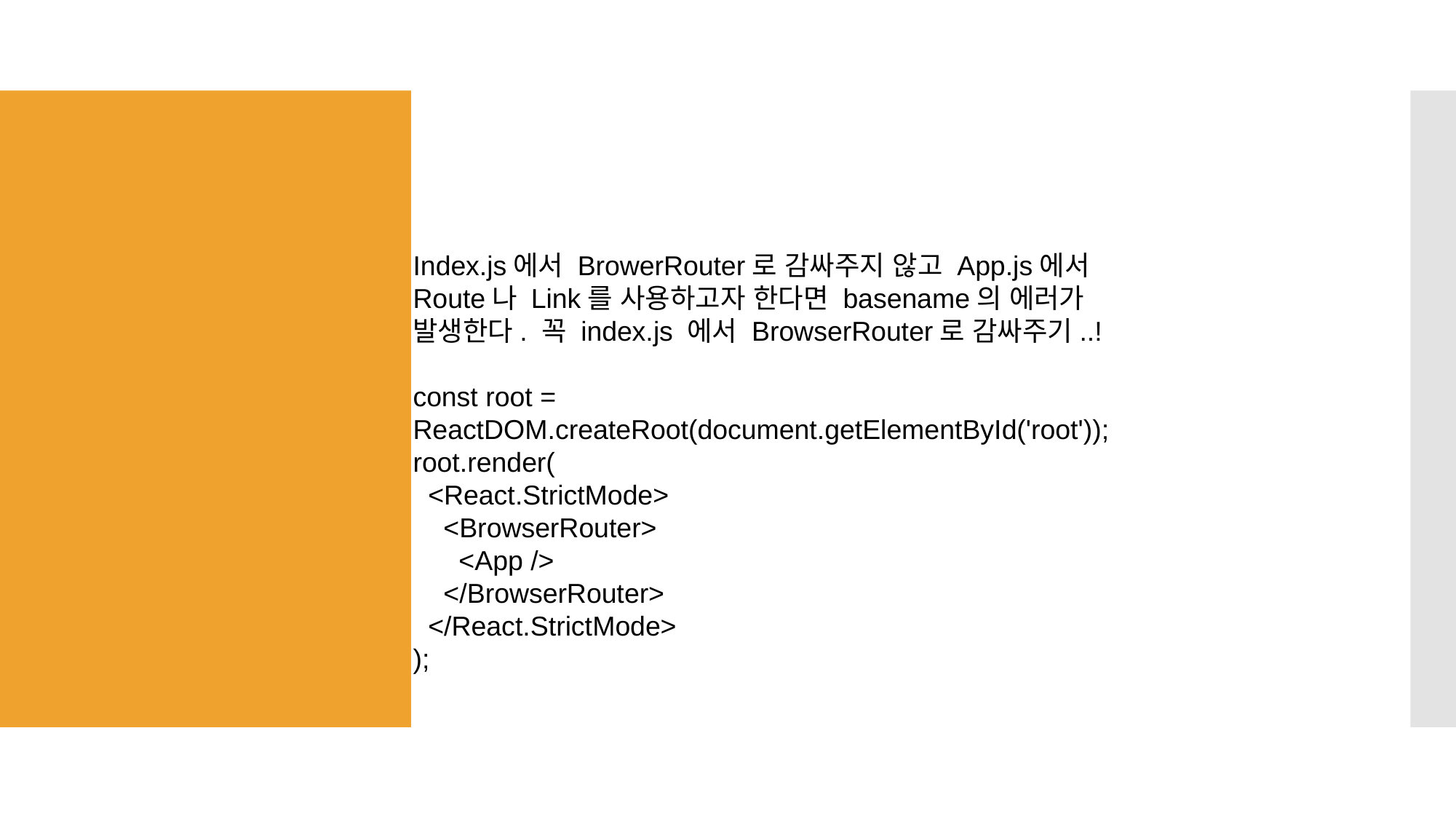

#
Index.js에서 BrowerRouter로 감싸주지 않고 App.js에서 Route나 Link를 사용하고자 한다면 basename의 에러가 발생한다. 꼭 index.js 에서 BrowserRouter로 감싸주기..!

const root = ReactDOM.createRoot(document.getElementById('root'));
root.render(
  <React.StrictMode>
    <BrowserRouter>
      <App />
    </BrowserRouter>
  </React.StrictMode>
);